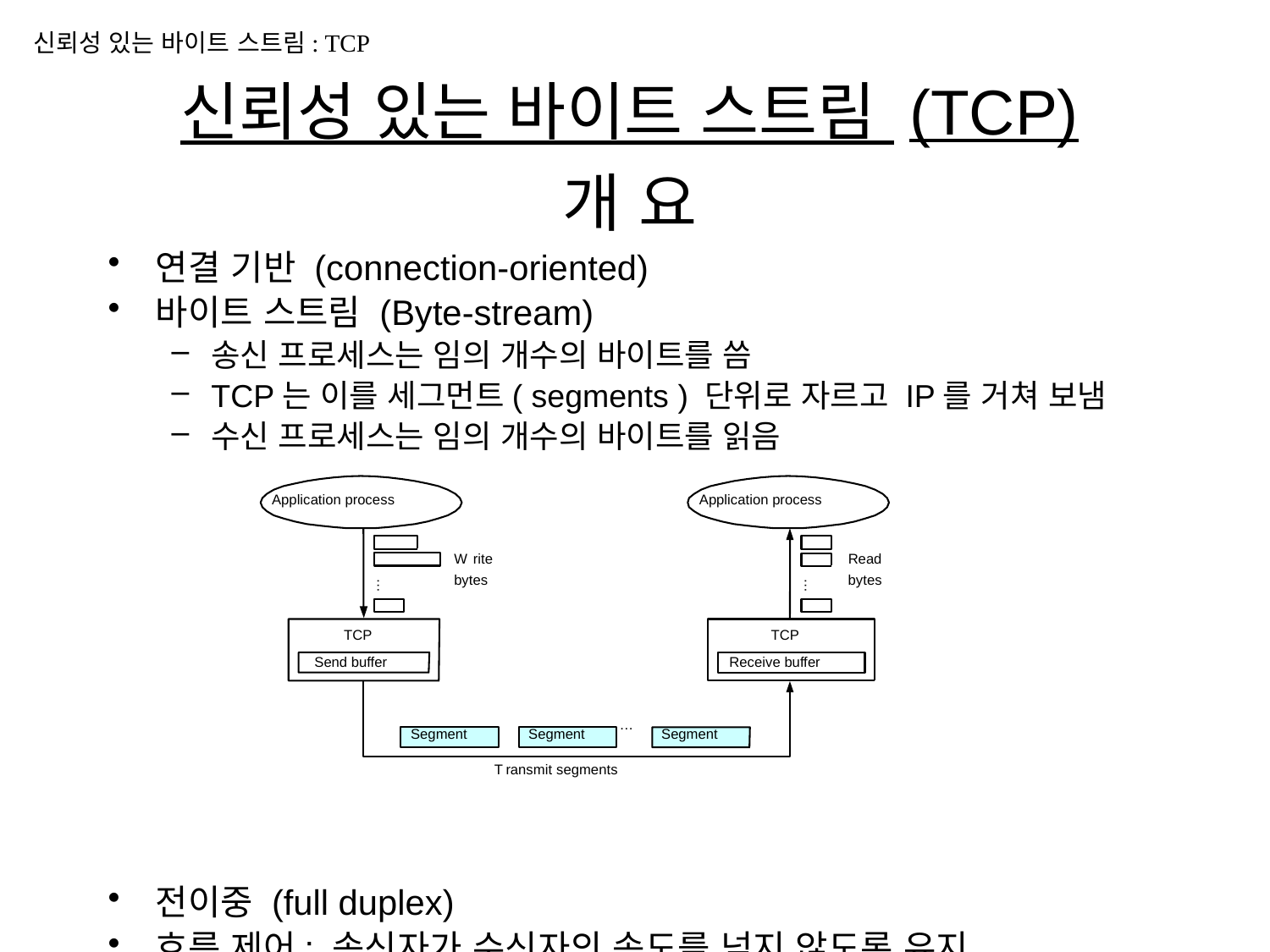

신뢰성 있는 바이트 스트림: TCP
# 신뢰성 있는 바이트 스트림 (TCP) 개 요
연결 기반 (connection-oriented)
바이트 스트림 (Byte-stream)
송신 프로세스는 임의 개수의 바이트를 씀
TCP는 이를 세그먼트( segments ) 단위로 자르고 IP를 거쳐 보냄
수신 프로세스는 임의 개수의 바이트를 읽음

전이중 (full duplex)
흐름 제어: 송신자가 수신자의 속도를 넘지 않도록 유지
혼잡(Congestion) 제어: 송신자가 네트워크를 넘치지 않게 유지

Application process
Application process

W
rite
Read

bytes
bytes
…
…

TCP
TCP

Send buffer
Receive buffer

…

Segment
Segment
Segment

T
ransmit segments